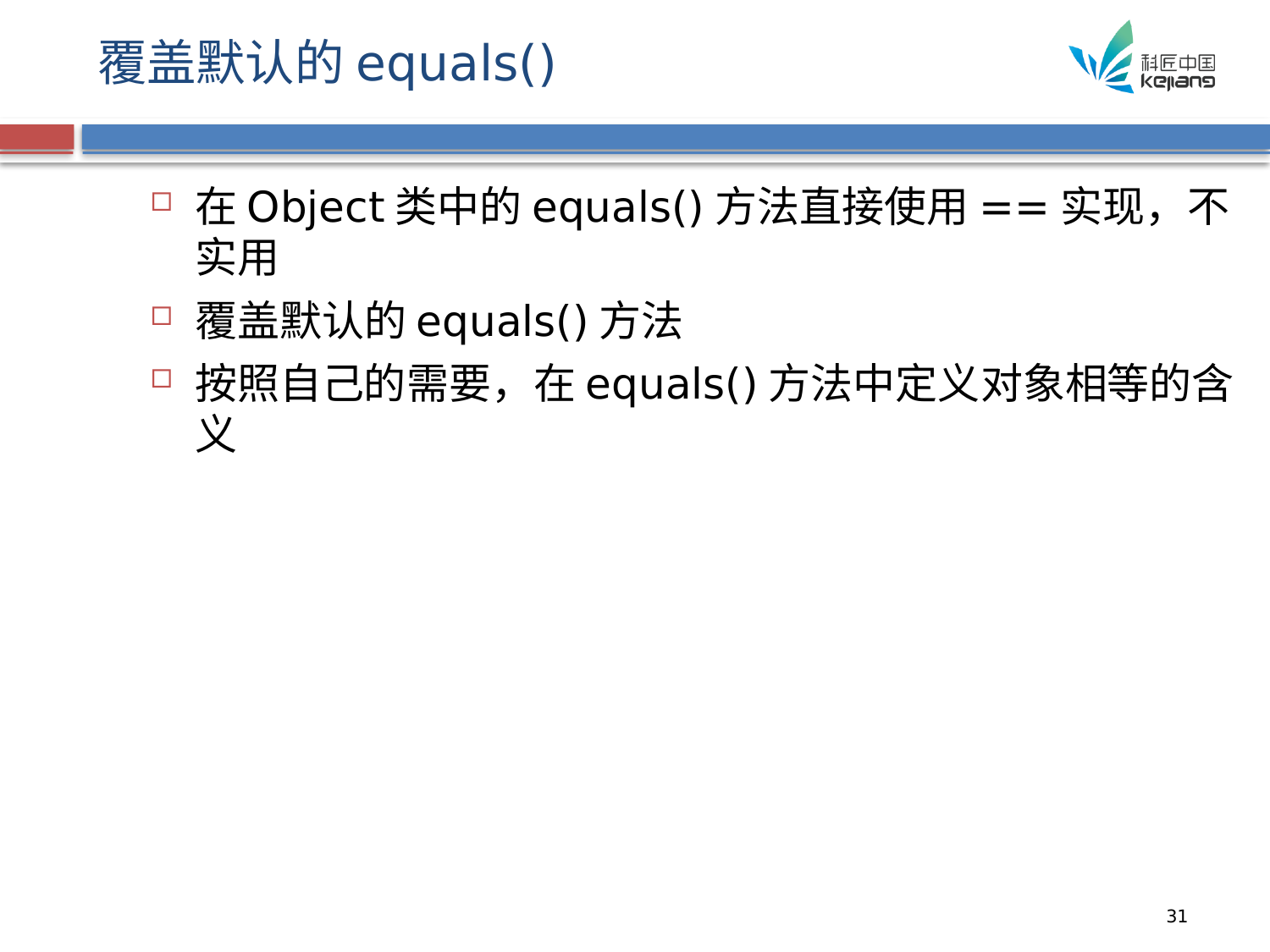

# 覆盖默认的equals()
在Object类中的equals()方法直接使用==实现，不实用
覆盖默认的equals()方法
按照自己的需要，在equals()方法中定义对象相等的含义
31